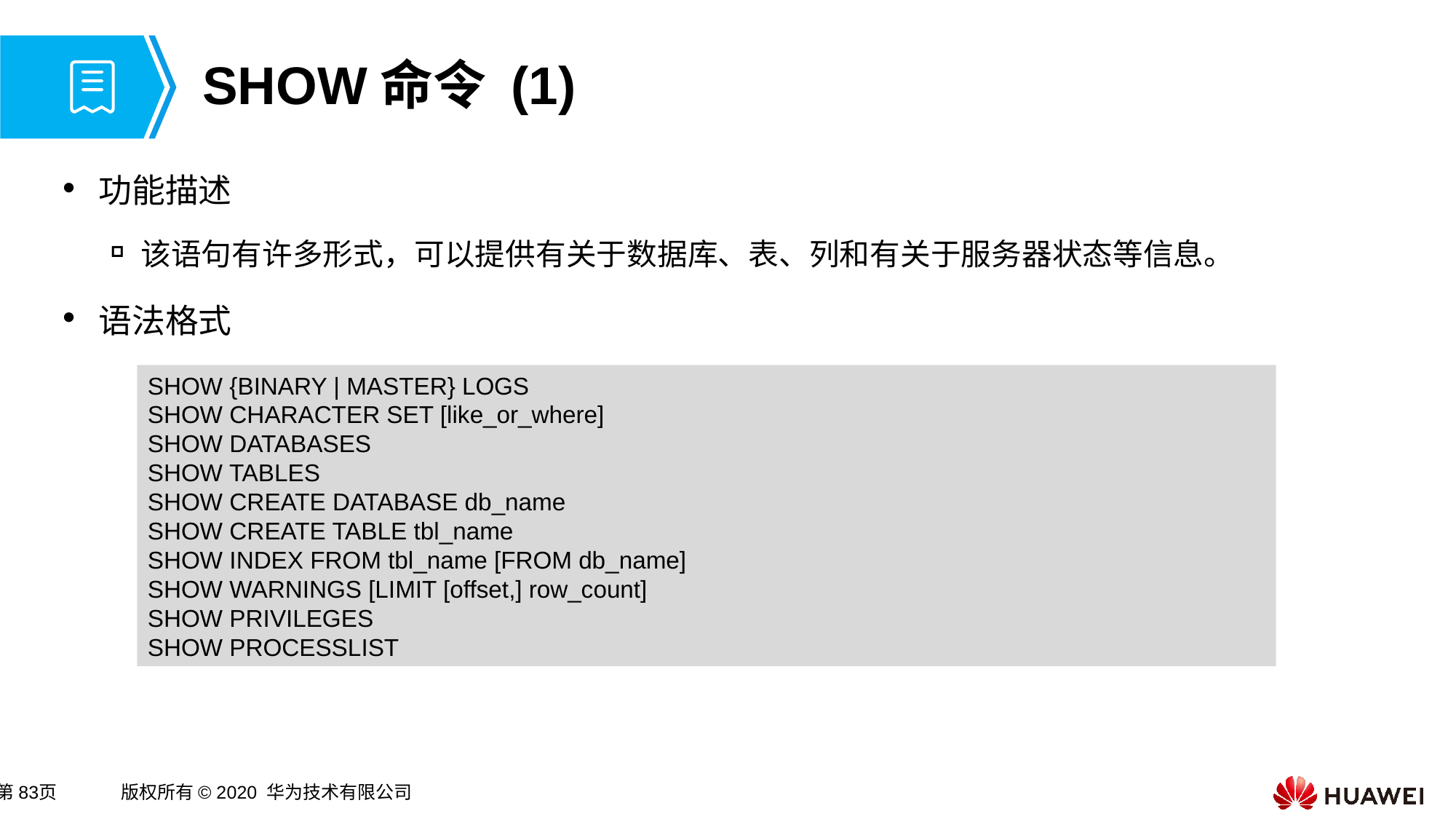

# SHOW命令 (1)
功能描述
该语句有许多形式，可以提供有关于数据库、表、列和有关于服务器状态等信息。
语法格式

SHOW {BINARY | MASTER} LOGS
SHOW CHARACTER SET [like_or_where]
SHOW DATABASES
SHOW TABLES
SHOW CREATE DATABASE db_name
SHOW CREATE TABLE tbl_name
SHOW INDEX FROM tbl_name [FROM db_name]
SHOW WARNINGS [LIMIT [offset,] row_count]
SHOW PRIVILEGES
SHOW PROCESSLIST